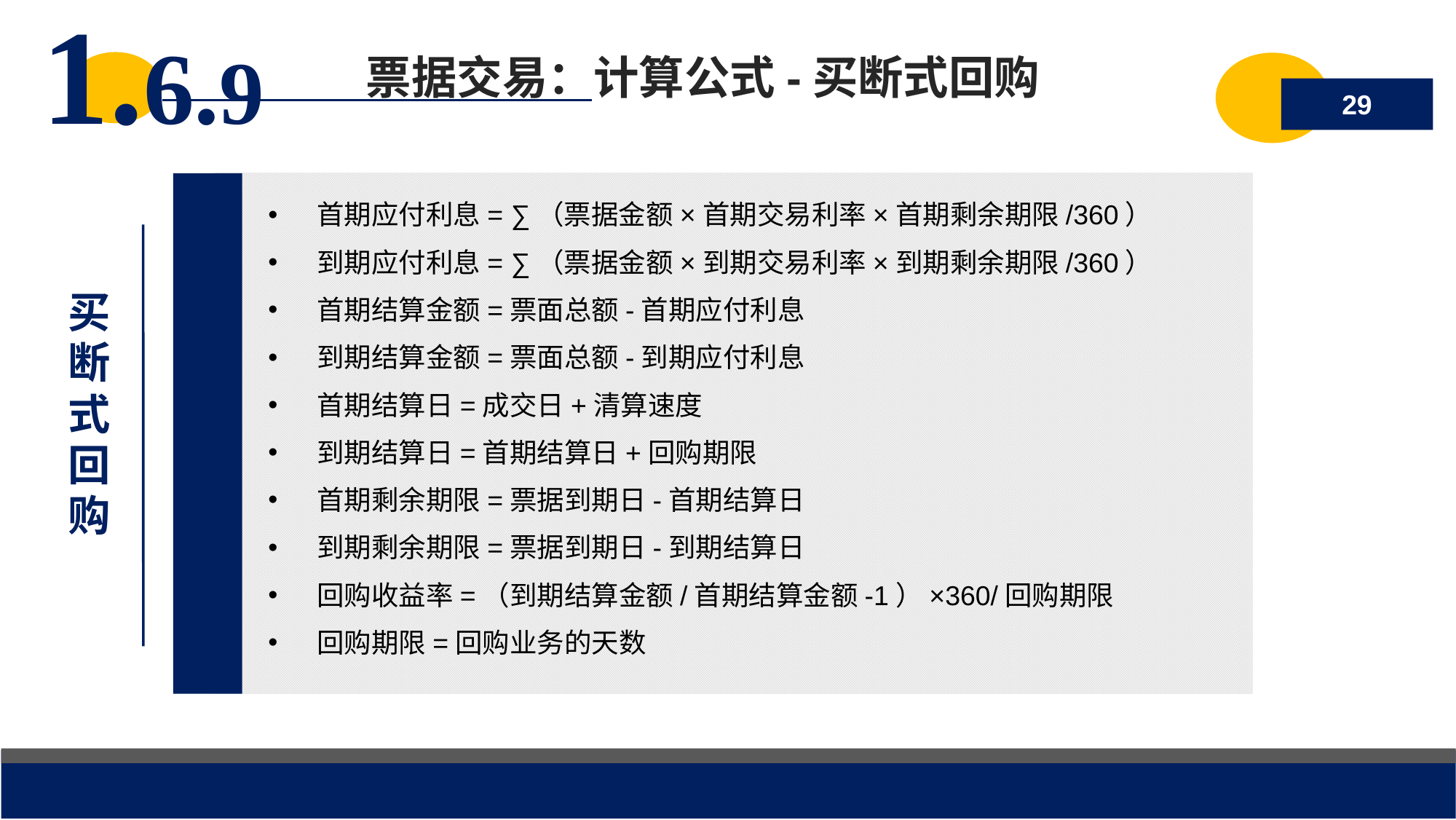

1.6.9
  票据交易：计算公式-买断式回购

29

首期应付利息= ∑（票据金额×首期交易利率×首期剩余期限/360）
到期应付利息= ∑（票据金额×到期交易利率×到期剩余期限/360）
首期结算金额=票面总额-首期应付利息
到期结算金额=票面总额-到期应付利息
首期结算日=成交日+清算速度
到期结算日=首期结算日+回购期限
首期剩余期限=票据到期日-首期结算日
到期剩余期限=票据到期日-到期结算日
回购收益率=（到期结算金额/首期结算金额-1）×360/回购期限
回购期限=回购业务的天数

买断式回购

2018/7/19